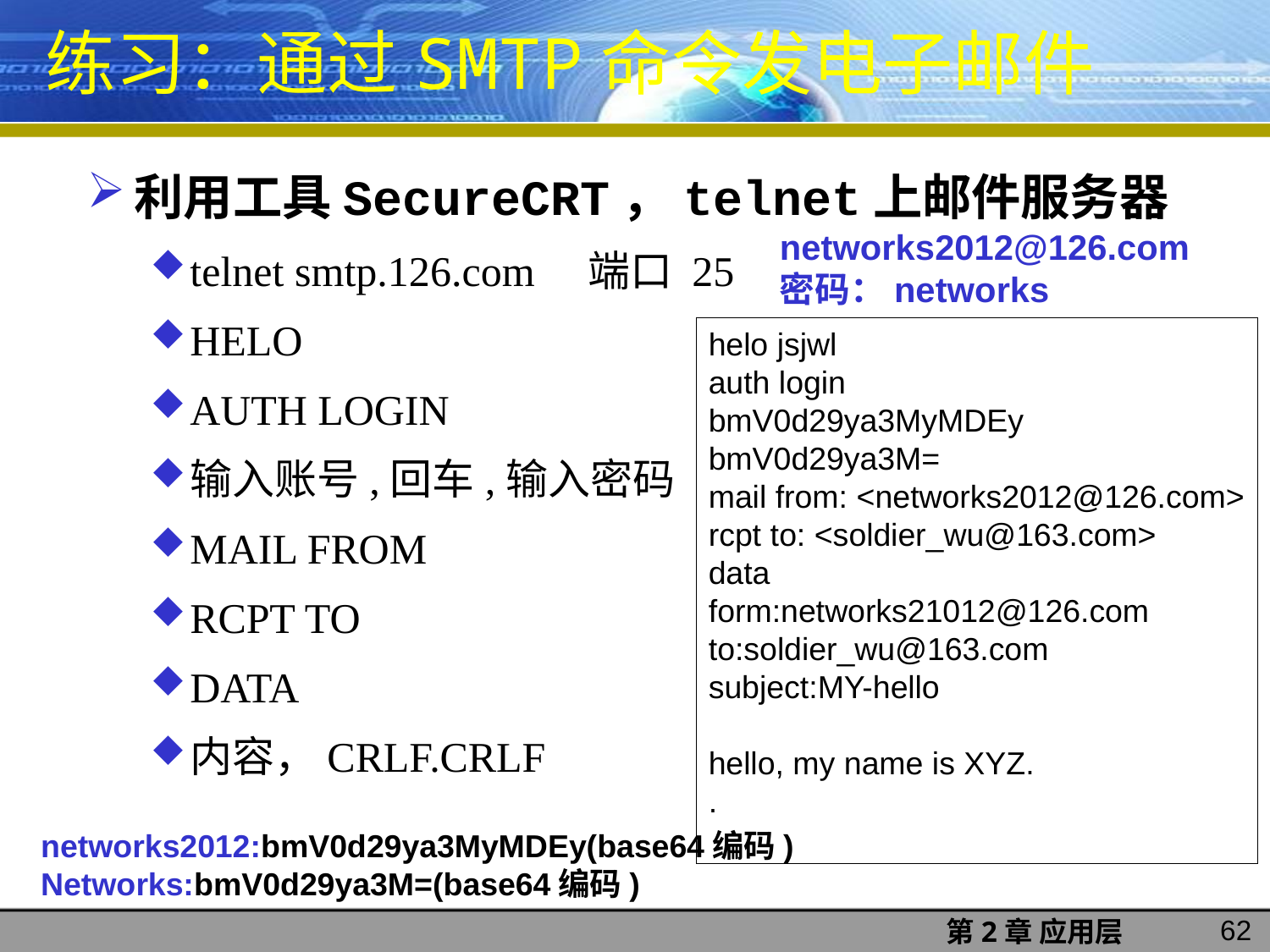

练习：通过SMTP命令发电子邮件
利用工具SecureCRT，telnet上邮件服务器
telnet smtp.126.com    端口 25
HELO
AUTH LOGIN
输入账号,回车,输入密码
MAIL FROM
RCPT TO
DATA
内容，CRLF.CRLF
networks2012@126.com
密码：networks
helo jsjwl
auth login
bmV0d29ya3MyMDEy
bmV0d29ya3M=
mail from: <networks2012@126.com>
rcpt to: <soldier_wu@163.com>
data
form:networks21012@126.com
to:soldier_wu@163.com
subject:MY-hello

hello, my name is XYZ.
.

networks2012:bmV0d29ya3MyMDEy(base64编码)
Networks:bmV0d29ya3M=(base64编码)
62